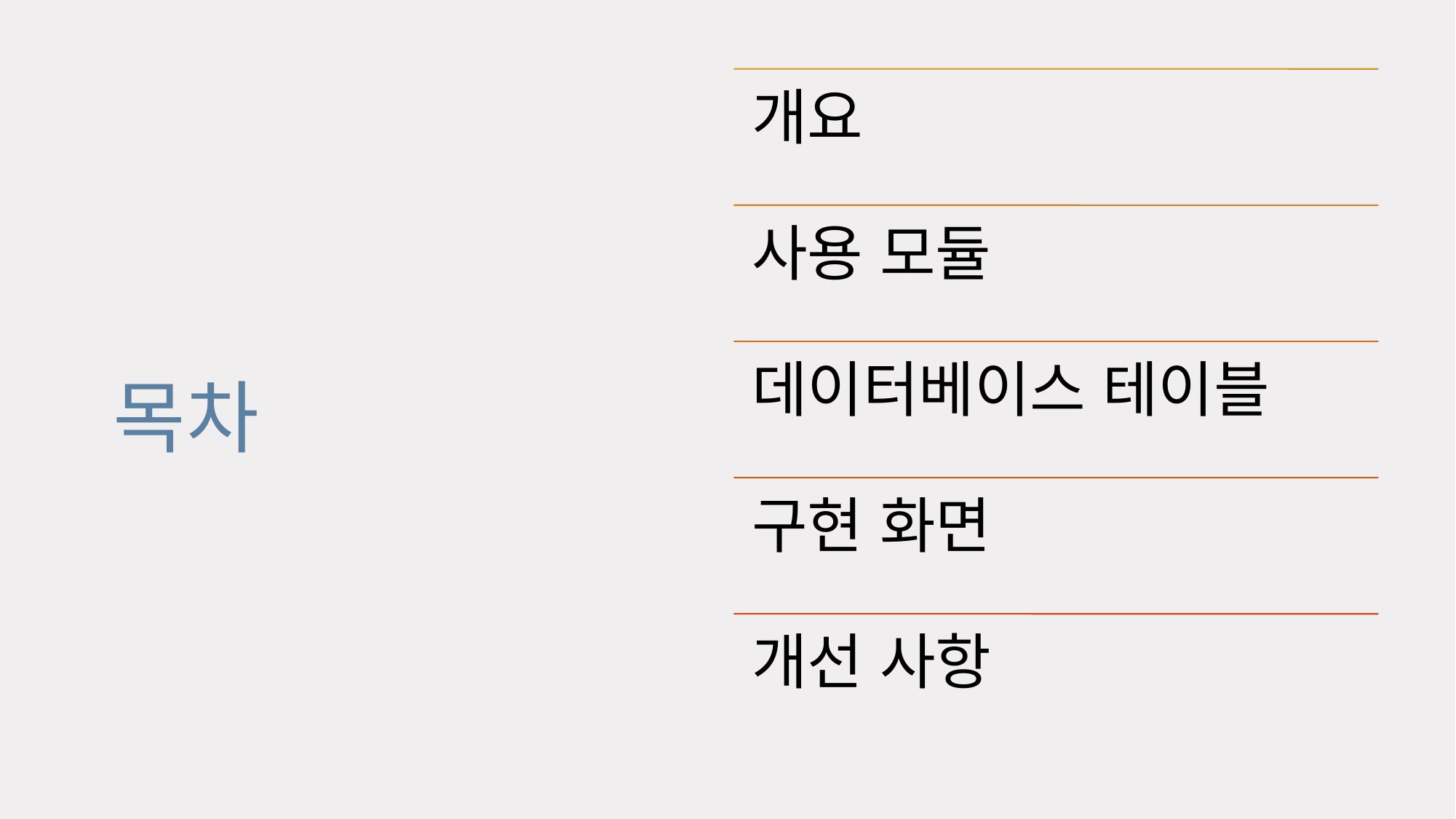

# 목차
개요
사용 모듈
데이터베이스 테이블
구현 화면
개선 사항